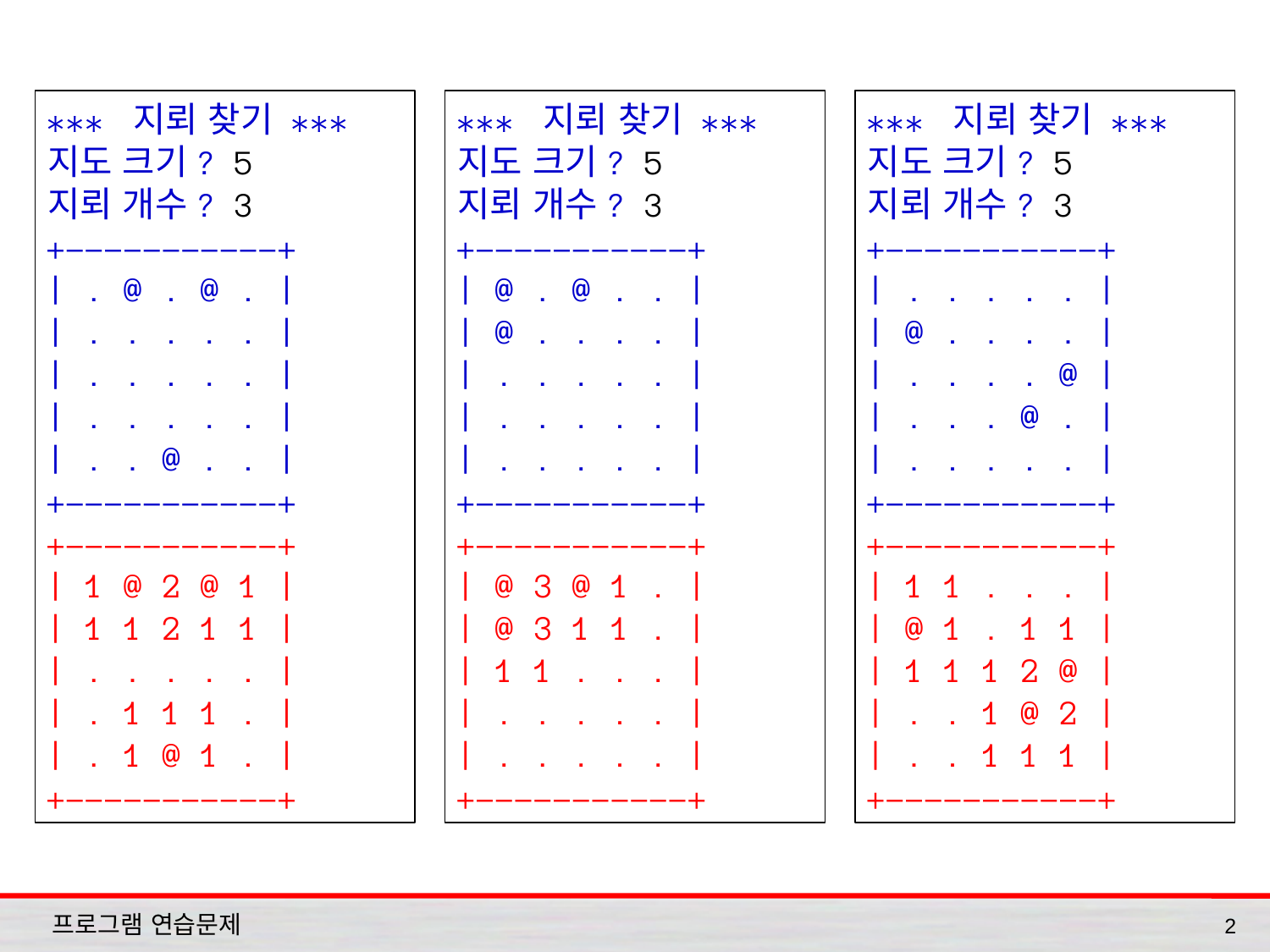

*** 지뢰 찾기 ***
지도 크기? 5
지뢰 개수? 3
+-----------+
| . @ . @ . |
| . . . . . |
| . . . . . |
| . . . . . |
| . . @ . . |
+-----------+
+-----------+
| 1 @ 2 @ 1 |
| 1 1 2 1 1 |
| . . . . . |
| . 1 1 1 . |
| . 1 @ 1 . |
+-----------+
*** 지뢰 찾기 ***
지도 크기? 5
지뢰 개수? 3
+-----------+
| @ . @ . . |
| @ . . . . |
| . . . . . |
| . . . . . |
| . . . . . |
+-----------+
+-----------+
| @ 3 @ 1 . |
| @ 3 1 1 . |
| 1 1 . . . |
| . . . . . |
| . . . . . |
+-----------+
*** 지뢰 찾기 ***
지도 크기? 5
지뢰 개수? 3
+-----------+
| . . . . . |
| @ . . . . |
| . . . . @ |
| . . . @ . |
| . . . . . |
+-----------+
+-----------+
| 1 1 . . . |
| @ 1 . 1 1 |
| 1 1 1 2 @ |
| . . 1 @ 2 |
| . . 1 1 1 |
+-----------+